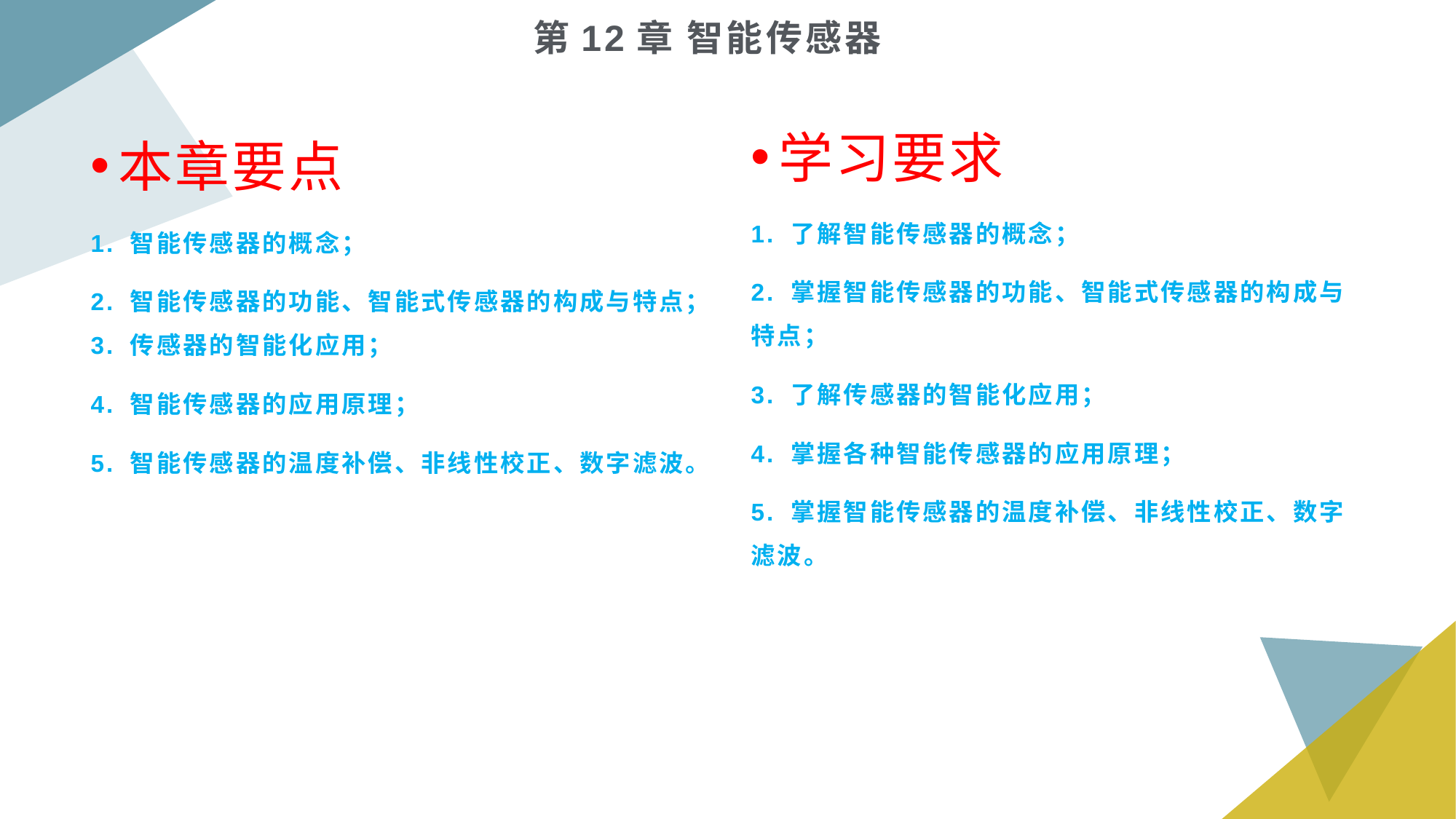

# 第12章 智能传感器
学习要求
1. 了解智能传感器的概念；
2. 掌握智能传感器的功能、智能式传感器的构成与特点；
3. 了解传感器的智能化应用；
4. 掌握各种智能传感器的应用原理；
5. 掌握智能传感器的温度补偿、非线性校正、数字滤波。
本章要点
1. 智能传感器的概念；
2. 智能传感器的功能、智能式传感器的构成与特点；3. 传感器的智能化应用；
4. 智能传感器的应用原理；
5. 智能传感器的温度补偿、非线性校正、数字滤波。